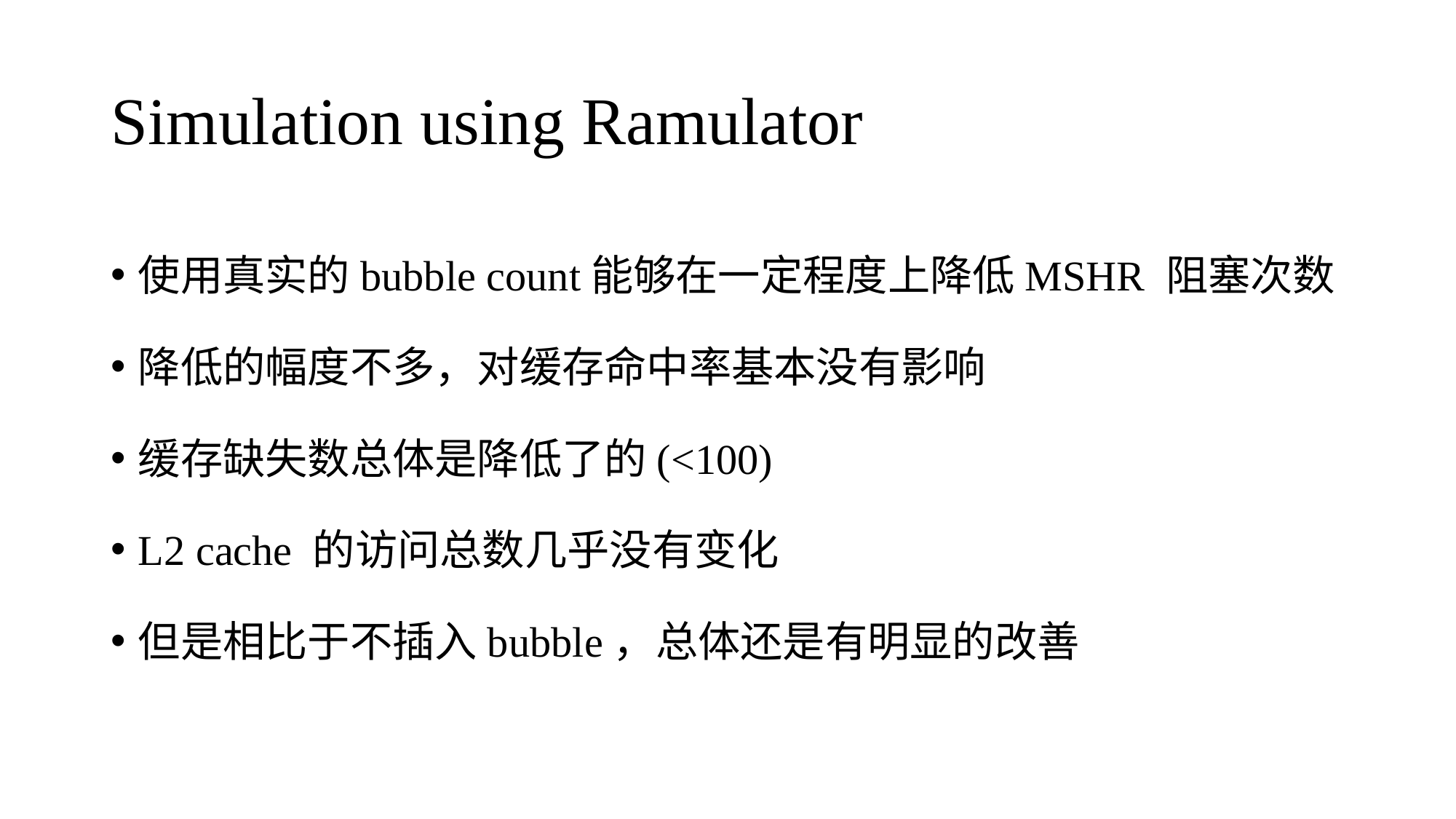

# Simulation using Ramulator
使用真实的bubble count能够在一定程度上降低MSHR 阻塞次数
降低的幅度不多，对缓存命中率基本没有影响
缓存缺失数总体是降低了的(<100)
L2 cache 的访问总数几乎没有变化
但是相比于不插入bubble，总体还是有明显的改善